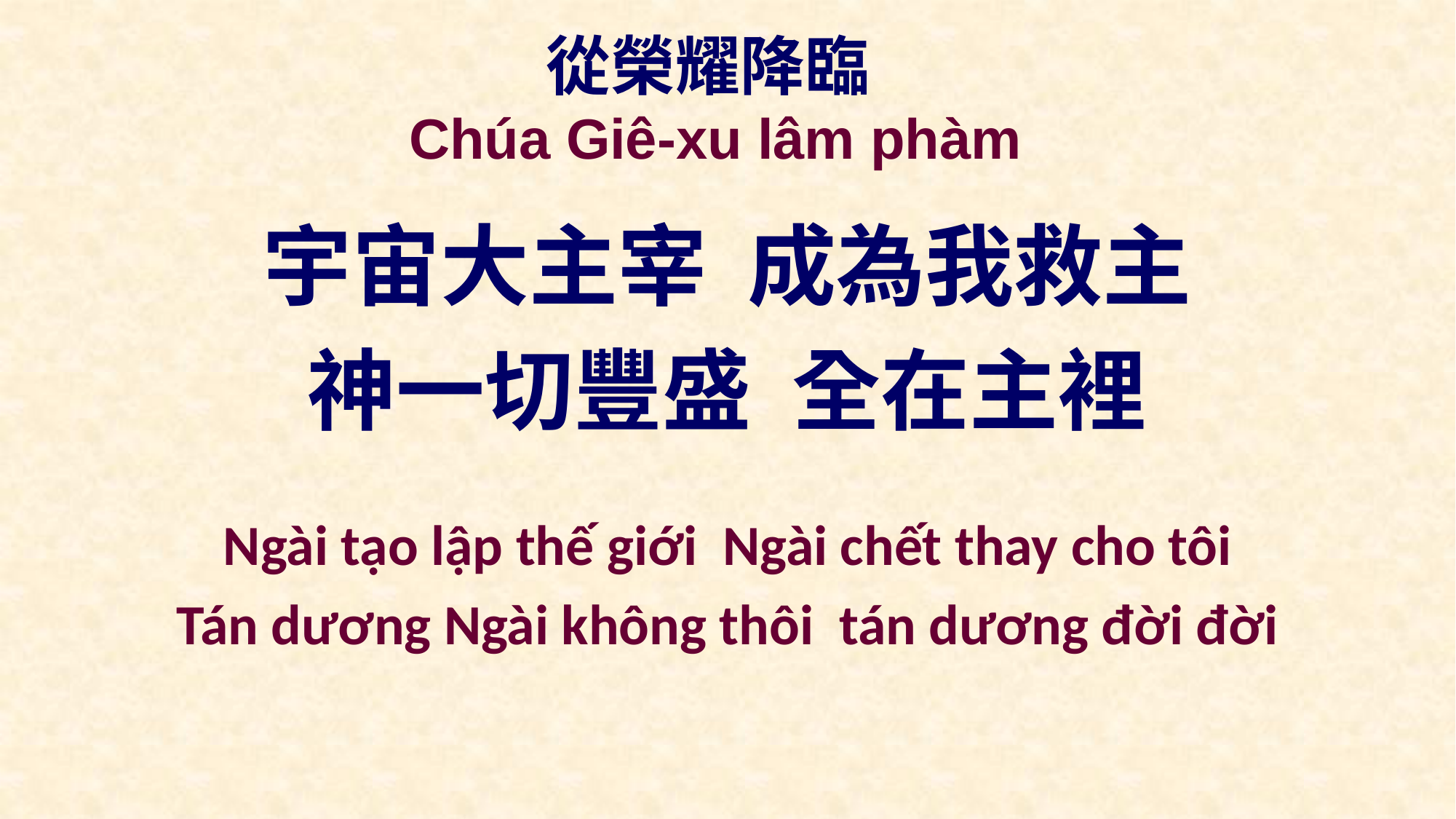

# 從榮耀降臨 Chúa Giê-xu lâm phàm
宇宙大主宰  成為我救主
神一切豐盛  全在主裡
Ngài tạo lập thế giới  Ngài chết thay cho tôi
Tán dương Ngài không thôi  tán dương đời đời